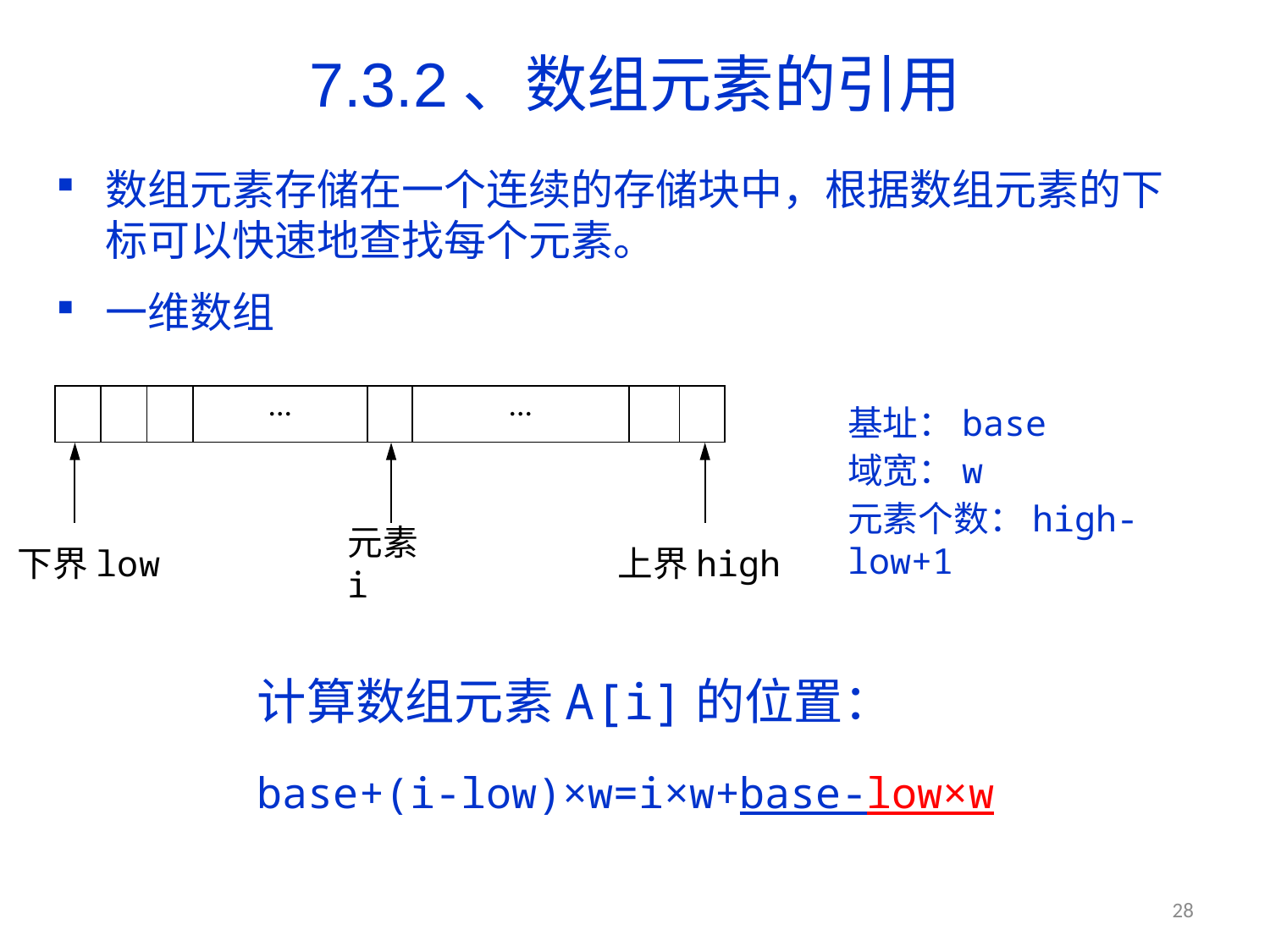

# 7.3.2、数组元素的引用
数组元素存储在一个连续的存储块中，根据数组元素的下标可以快速地查找每个元素。
一维数组
|  |  |  | ... |  | ... |  |  |
| --- | --- | --- | --- | --- | --- | --- | --- |
基址：base
域宽：w
元素个数：high-low+1
下界low
元素i
上界high
计算数组元素A[i]的位置：
base+(i-low)×w=i×w+base-low×w
28